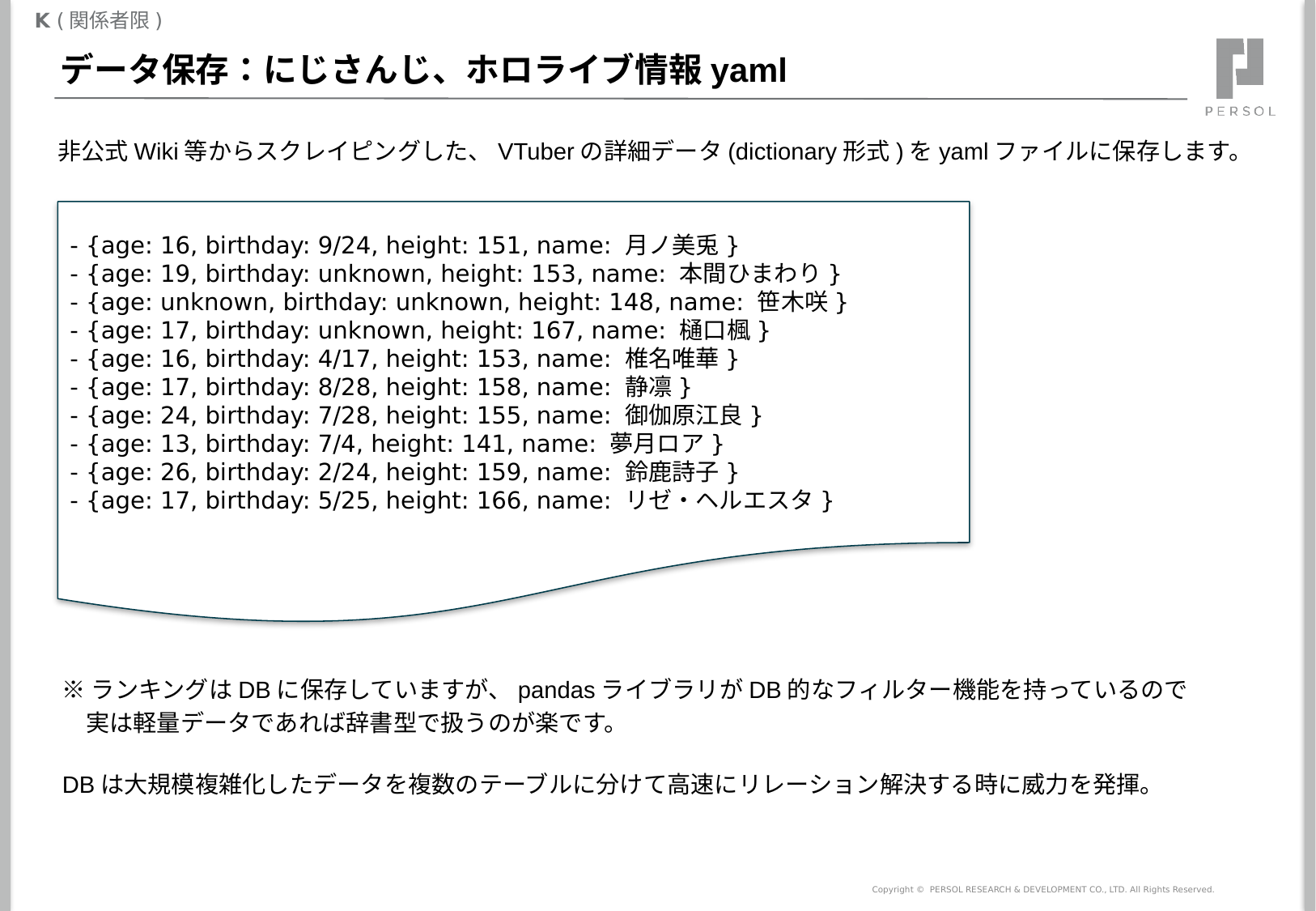

# データ保存：にじさんじ、ホロライブ情報yaml
非公式Wiki等からスクレイピングした、VTuberの詳細データ(dictionary形式)をyamlファイルに保存します。

- {age: 16, birthday: 9/24, height: 151, name: 月ノ美兎}
- {age: 19, birthday: unknown, height: 153, name: 本間ひまわり}
- {age: unknown, birthday: unknown, height: 148, name: 笹木咲}
- {age: 17, birthday: unknown, height: 167, name: 樋口楓}
- {age: 16, birthday: 4/17, height: 153, name: 椎名唯華}
- {age: 17, birthday: 8/28, height: 158, name: 静凛}
- {age: 24, birthday: 7/28, height: 155, name: 御伽原江良}
- {age: 13, birthday: 7/4, height: 141, name: 夢月ロア}
- {age: 26, birthday: 2/24, height: 159, name: 鈴鹿詩子}
- {age: 17, birthday: 5/25, height: 166, name: リゼ・ヘルエスタ}
※ランキングはDBに保存していますが、pandasライブラリがDB的なフィルター機能を持っているので
　実は軽量データであれば辞書型で扱うのが楽です。

DBは大規模複雑化したデータを複数のテーブルに分けて高速にリレーション解決する時に威力を発揮。